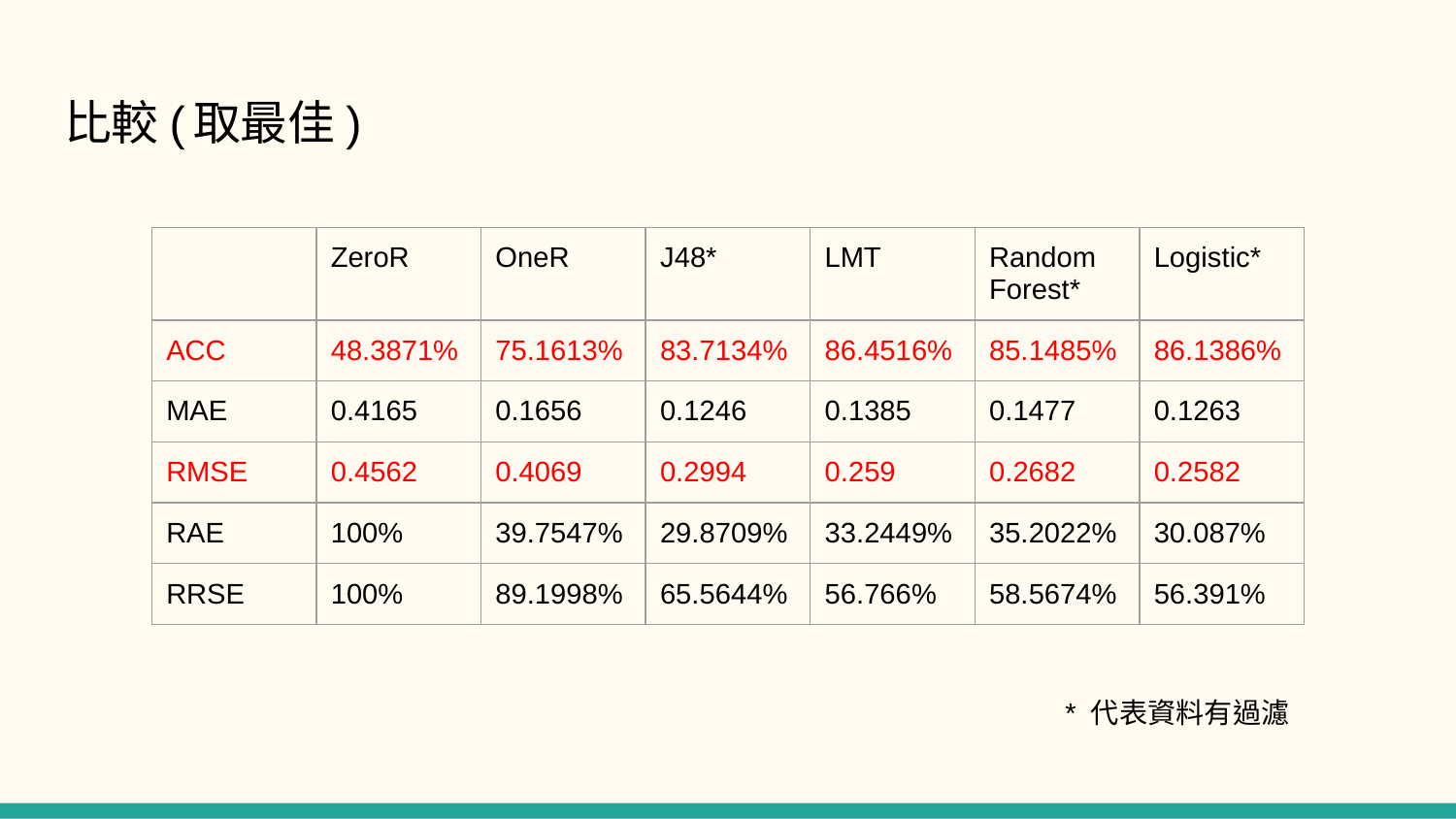

# 比較(取最佳)
|  | ZeroR | OneR | J48\* | LMT | Random Forest\* | Logistic\* |
| --- | --- | --- | --- | --- | --- | --- |
| ACC | 48.3871% | 75.1613% | 83.7134% | 86.4516% | 85.1485% | 86.1386% |
| MAE | 0.4165 | 0.1656 | 0.1246 | 0.1385 | 0.1477 | 0.1263 |
| RMSE | 0.4562 | 0.4069 | 0.2994 | 0.259 | 0.2682 | 0.2582 |
| RAE | 100% | 39.7547% | 29.8709% | 33.2449% | 35.2022% | 30.087% |
| RRSE | 100% | 89.1998% | 65.5644% | 56.766% | 58.5674% | 56.391% |
* 代表資料有過濾